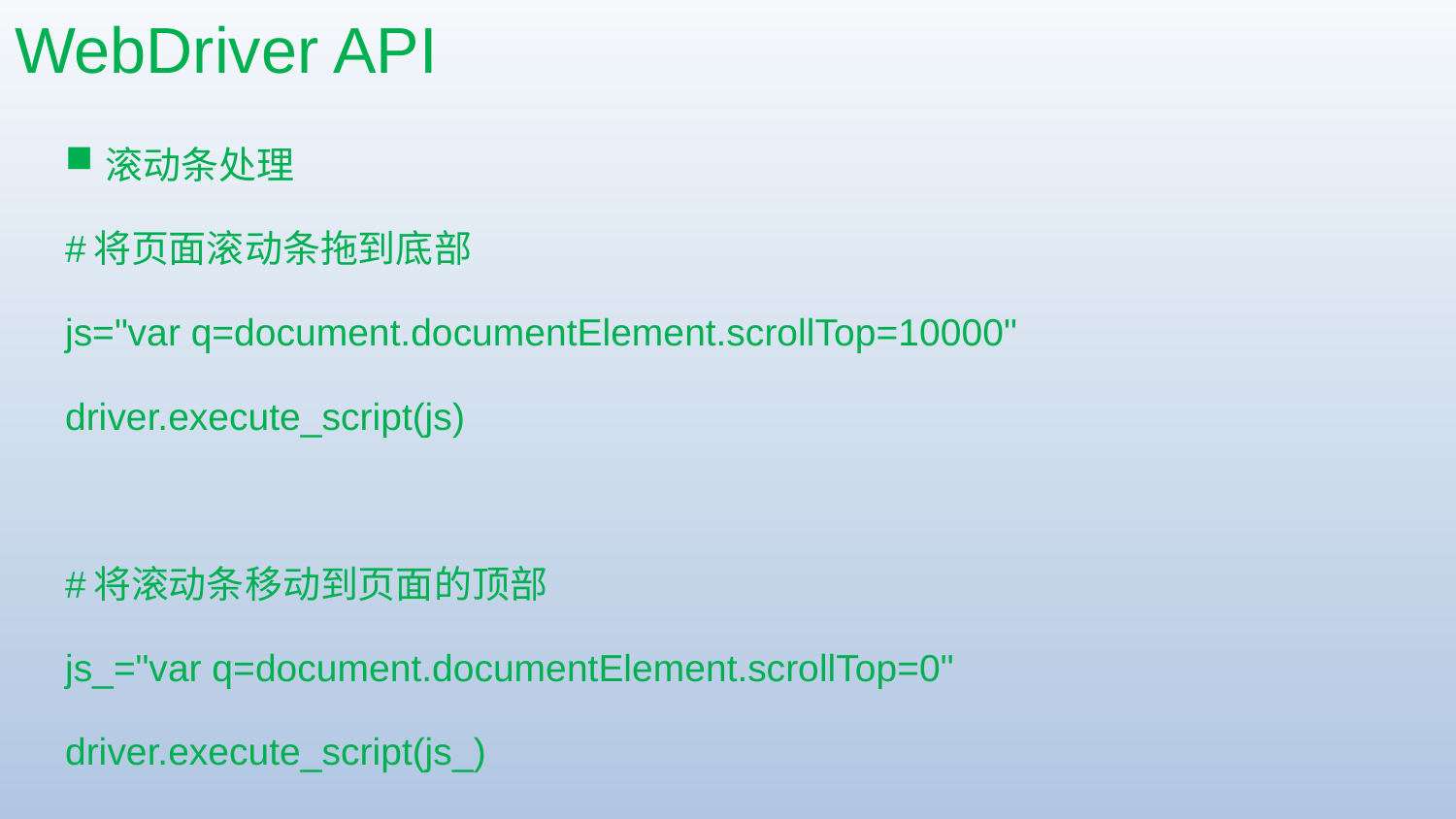

# WebDriver API
滚动条处理
#将页面滚动条拖到底部
js="var q=document.documentElement.scrollTop=10000"
driver.execute_script(js)

#将滚动条移动到页面的顶部
js_="var q=document.documentElement.scrollTop=0"
driver.execute_script(js_)